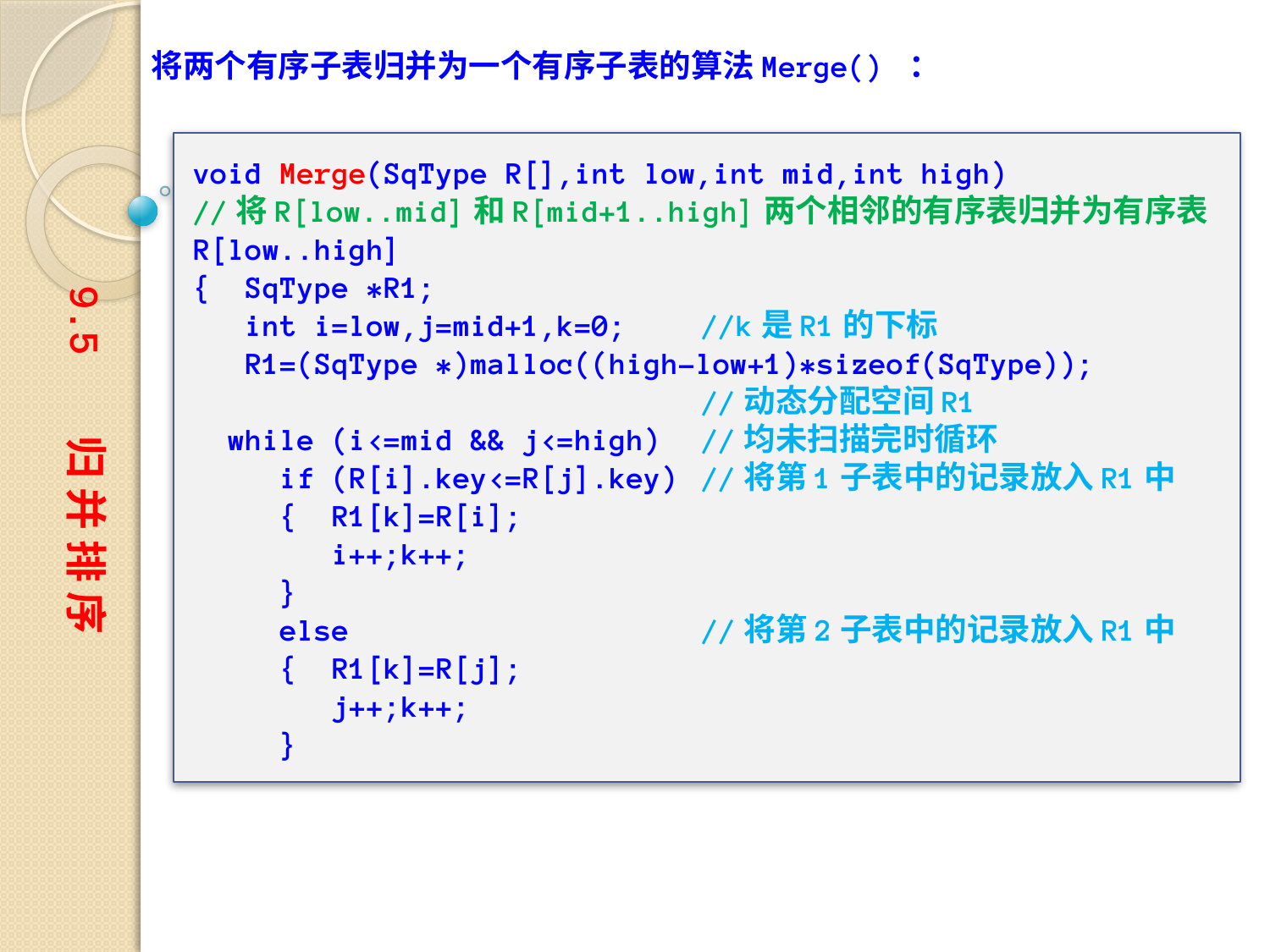

将两个有序子表归并为一个有序子表的算法Merge() ：
void Merge(SqType R[],int low,int mid,int high)
//将R[low..mid]和R[mid+1..high]两个相邻的有序表归并为有序表R[low..high]
{  SqType *R1;
   int i=low,j=mid+1,k=0;   	//k是R1的下标
   R1=(SqType *)malloc((high-low+1)*sizeof(SqType));
				//动态分配空间R1
  while (i<=mid && j<=high)	//均未扫描完时循环
     if (R[i].key<=R[j].key)	//将第1子表中的记录放入R1中
     {  R1[k]=R[i];
        i++;k++;
     }
     else			//将第2子表中的记录放入R1中
     {  R1[k]=R[j];
        j++;k++;
     }
9.5   归 并 排 序